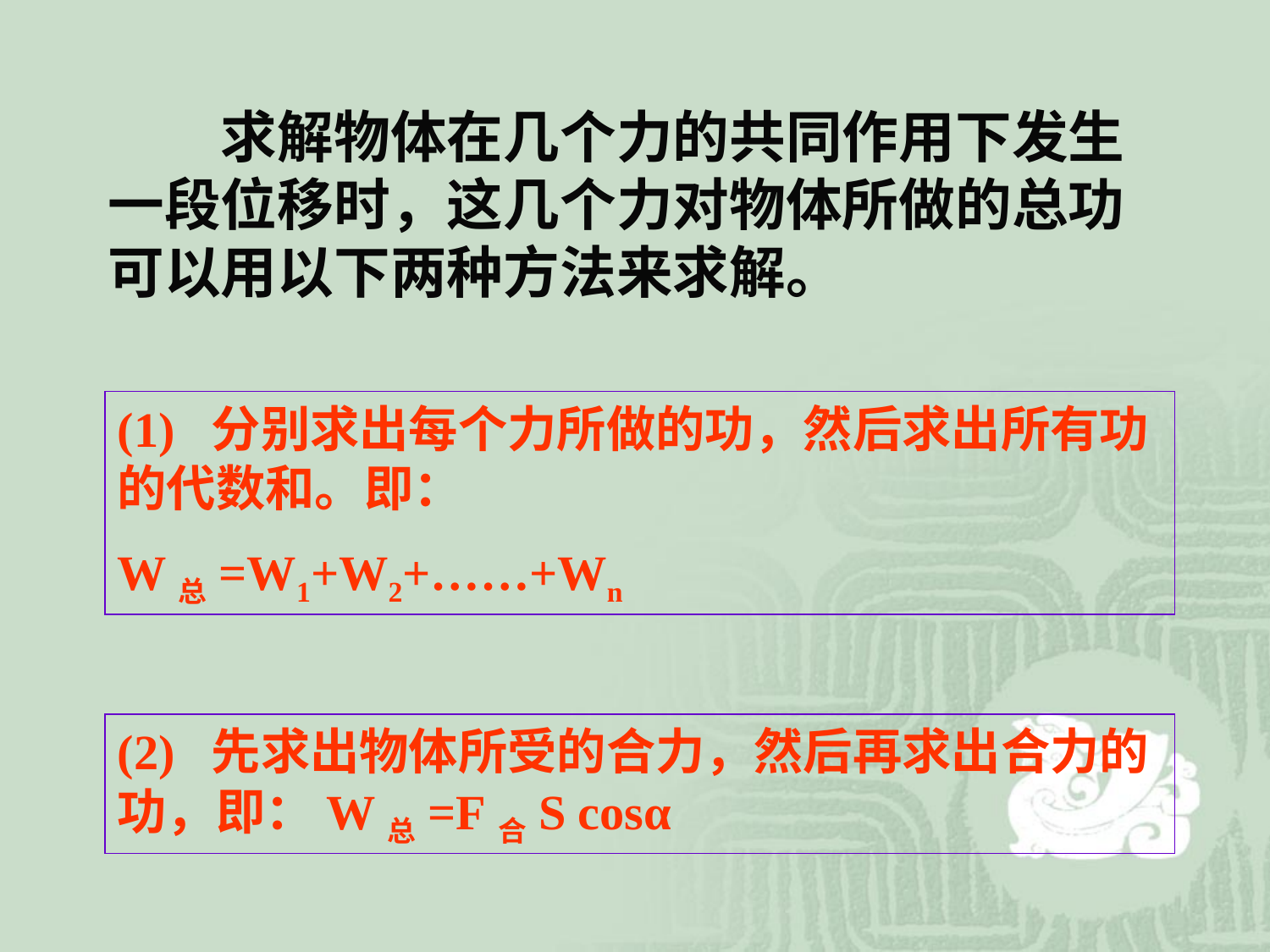

求解物体在几个力的共同作用下发生一段位移时，这几个力对物体所做的总功可以用以下两种方法来求解。
(1)  分别求出每个力所做的功，然后求出所有功的代数和。即：
W总=W1+W2+……+Wn
(2)  先求出物体所受的合力，然后再求出合力的功，即：W总=F合S cosα